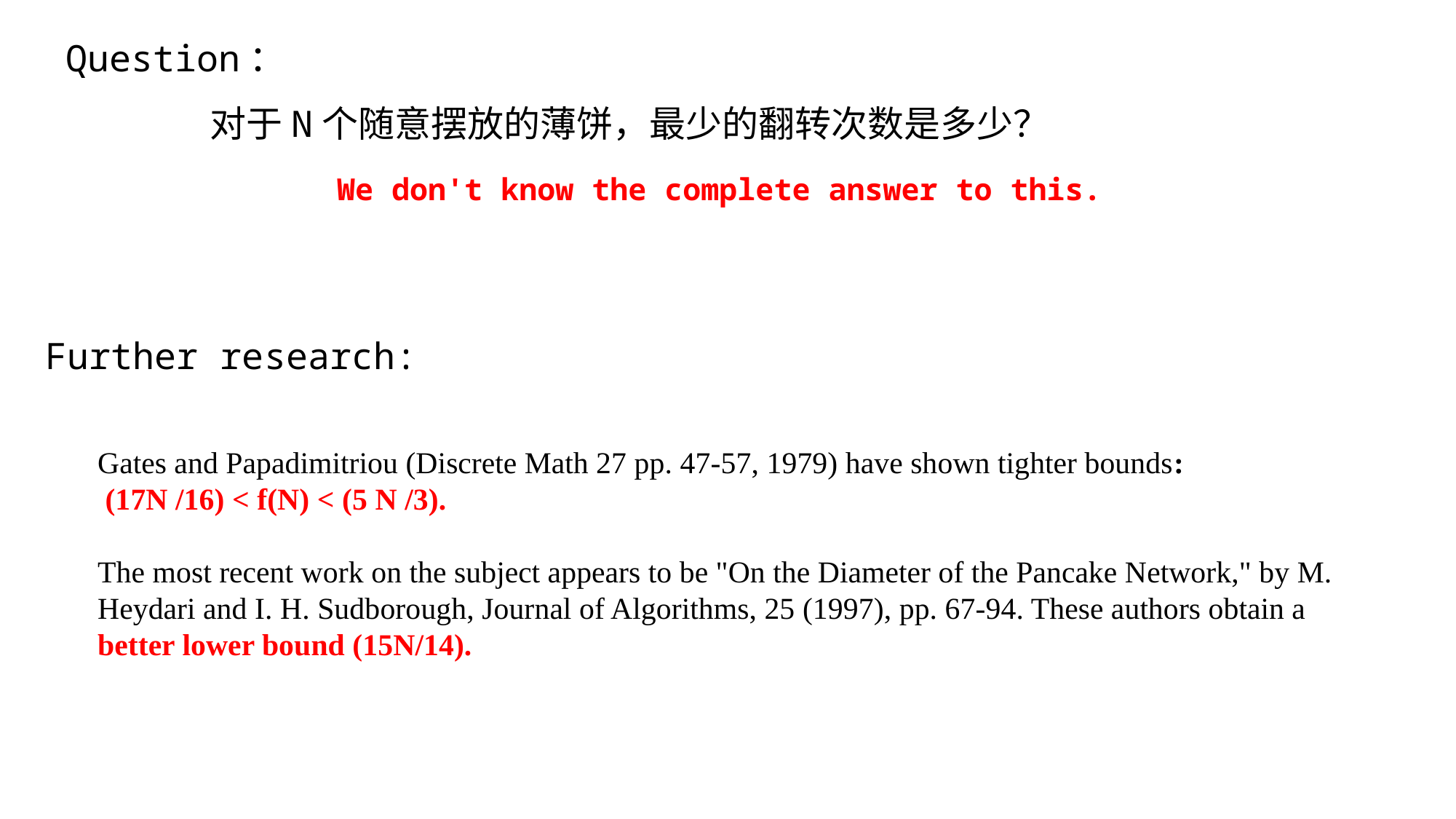

Question：
对于N个随意摆放的薄饼，最少的翻转次数是多少？
We don't know the complete answer to this.
Further research:
Gates and Papadimitriou (Discrete Math 27 pp. 47-57, 1979) have shown tighter bounds:
 (17N /16) < f(N) < (5 N /3).

The most recent work on the subject appears to be "On the Diameter of the Pancake Network," by M. Heydari and I. H. Sudborough, Journal of Algorithms, 25 (1997), pp. 67-94. These authors obtain a better lower bound (15N/14).